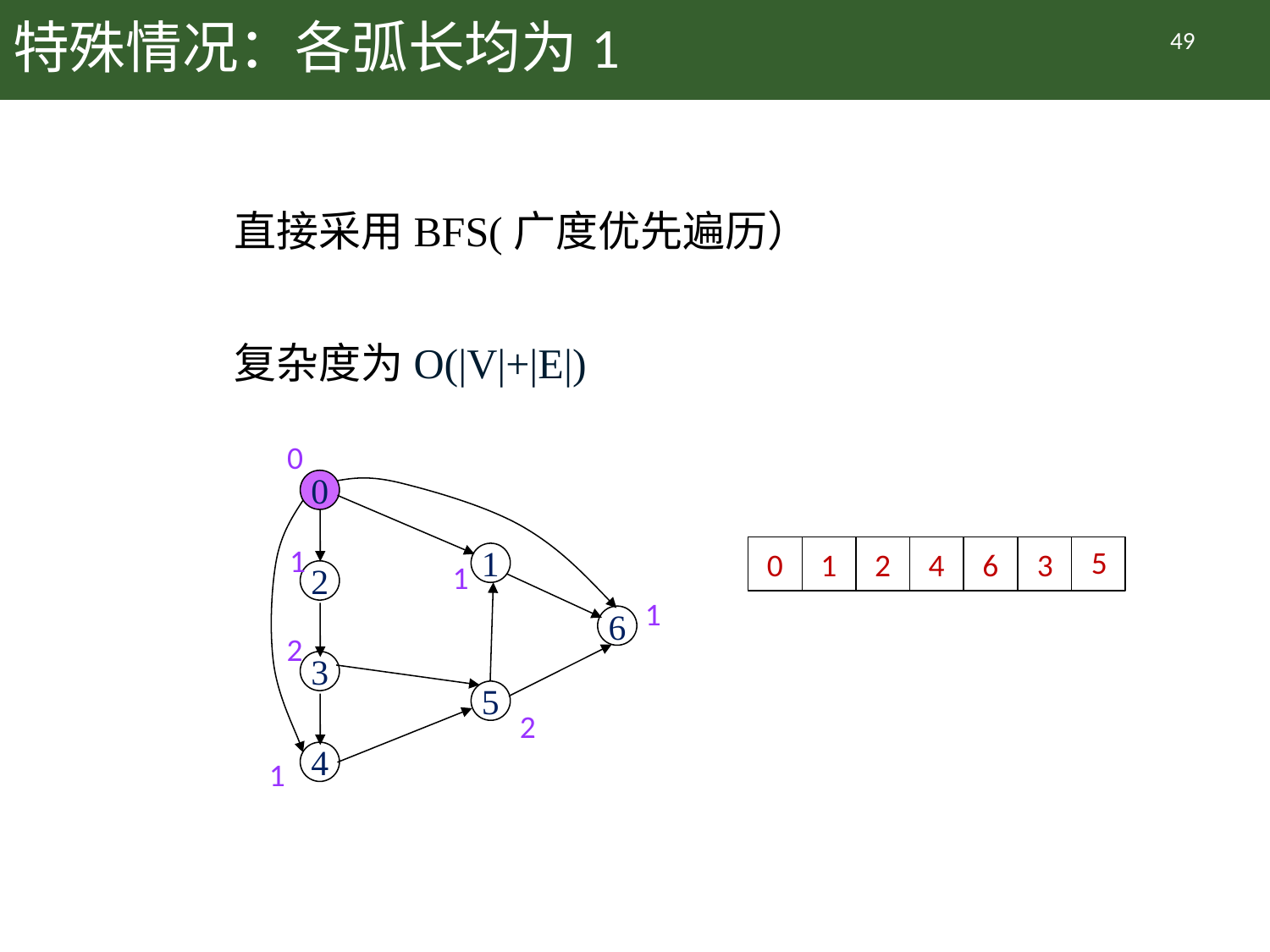

# 特殊情况：各弧长均为1
49

直接采用BFS(广度优先遍历）

复杂度为O(|V|+|E|)
0
0

1
5

0
2
4
3
6
1
1
1
2

1

6
2

3

5

2

4
1